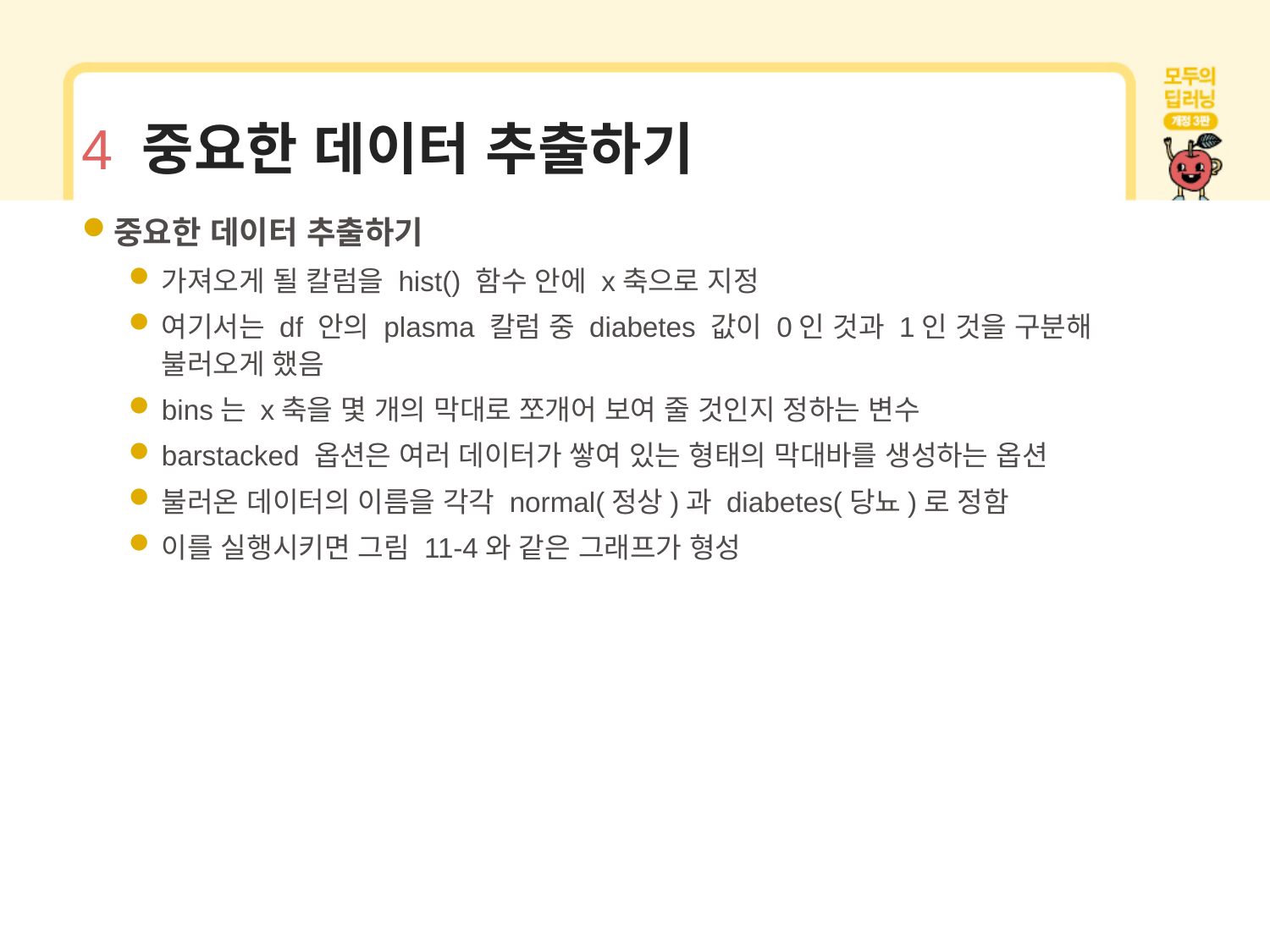

# 4 중요한 데이터 추출하기
중요한 데이터 추출하기
가져오게 될 칼럼을 hist() 함수 안에 x축으로 지정
여기서는 df 안의 plasma 칼럼 중 diabetes 값이 0인 것과 1인 것을 구분해 불러오게 했음
bins는 x축을 몇 개의 막대로 쪼개어 보여 줄 것인지 정하는 변수
barstacked 옵션은 여러 데이터가 쌓여 있는 형태의 막대바를 생성하는 옵션
불러온 데이터의 이름을 각각 normal(정상)과 diabetes(당뇨)로 정함
이를 실행시키면 그림 11-4와 같은 그래프가 형성